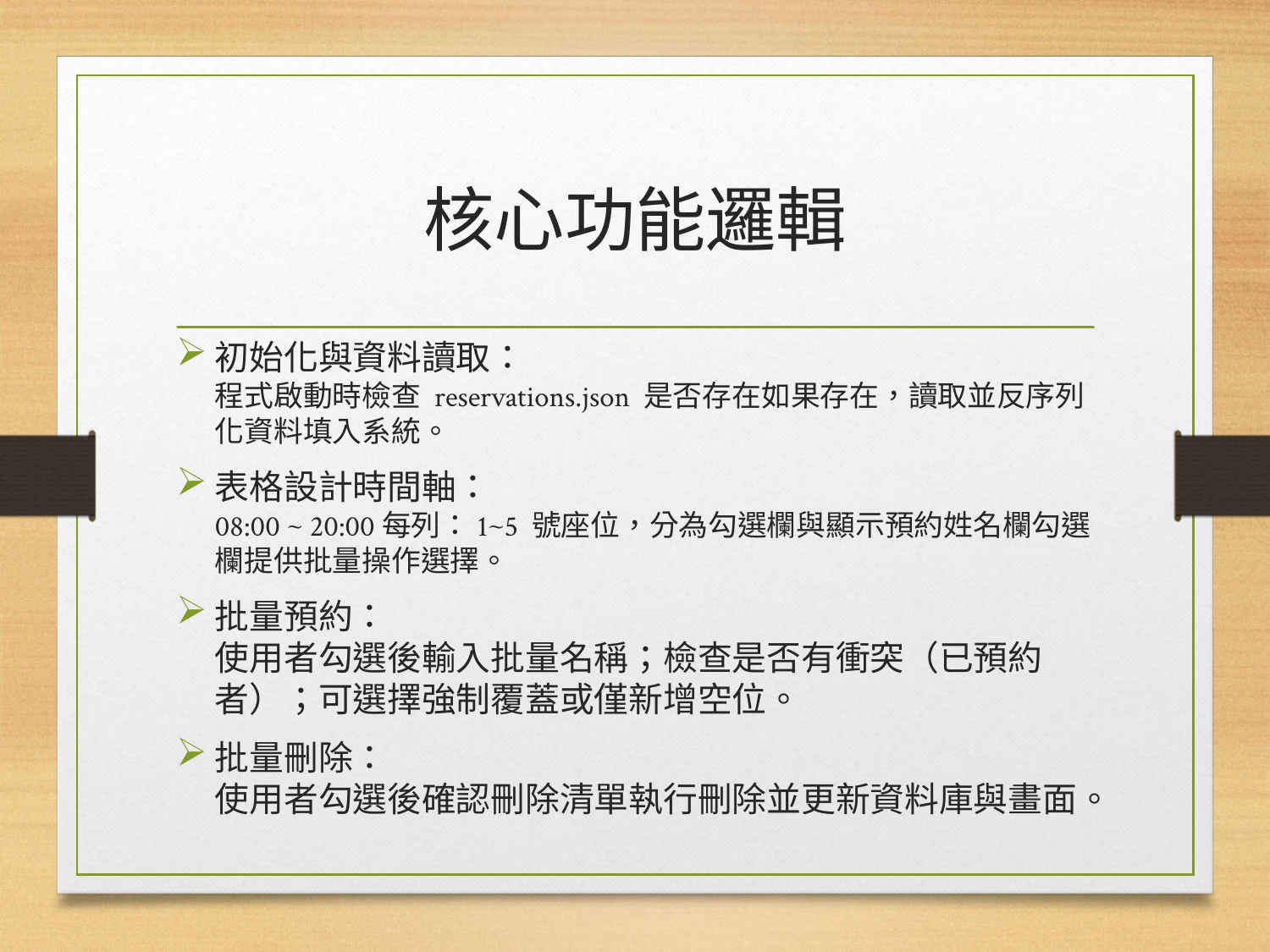

# 核心功能邏輯
初始化與資料讀取：
程式啟動時檢查 reservations.json 是否存在如果存在，讀取並反序列化資料填入系統。
表格設計時間軸：
08:00 ~ 20:00每列：1~5 號座位，分為勾選欄與顯示預約姓名欄勾選欄提供批量操作選擇。
批量預約：
使用者勾選後輸入批量名稱；檢查是否有衝突（已預約者）；可選擇強制覆蓋或僅新增空位。
批量刪除：
使用者勾選後確認刪除清單執行刪除並更新資料庫與畫面。